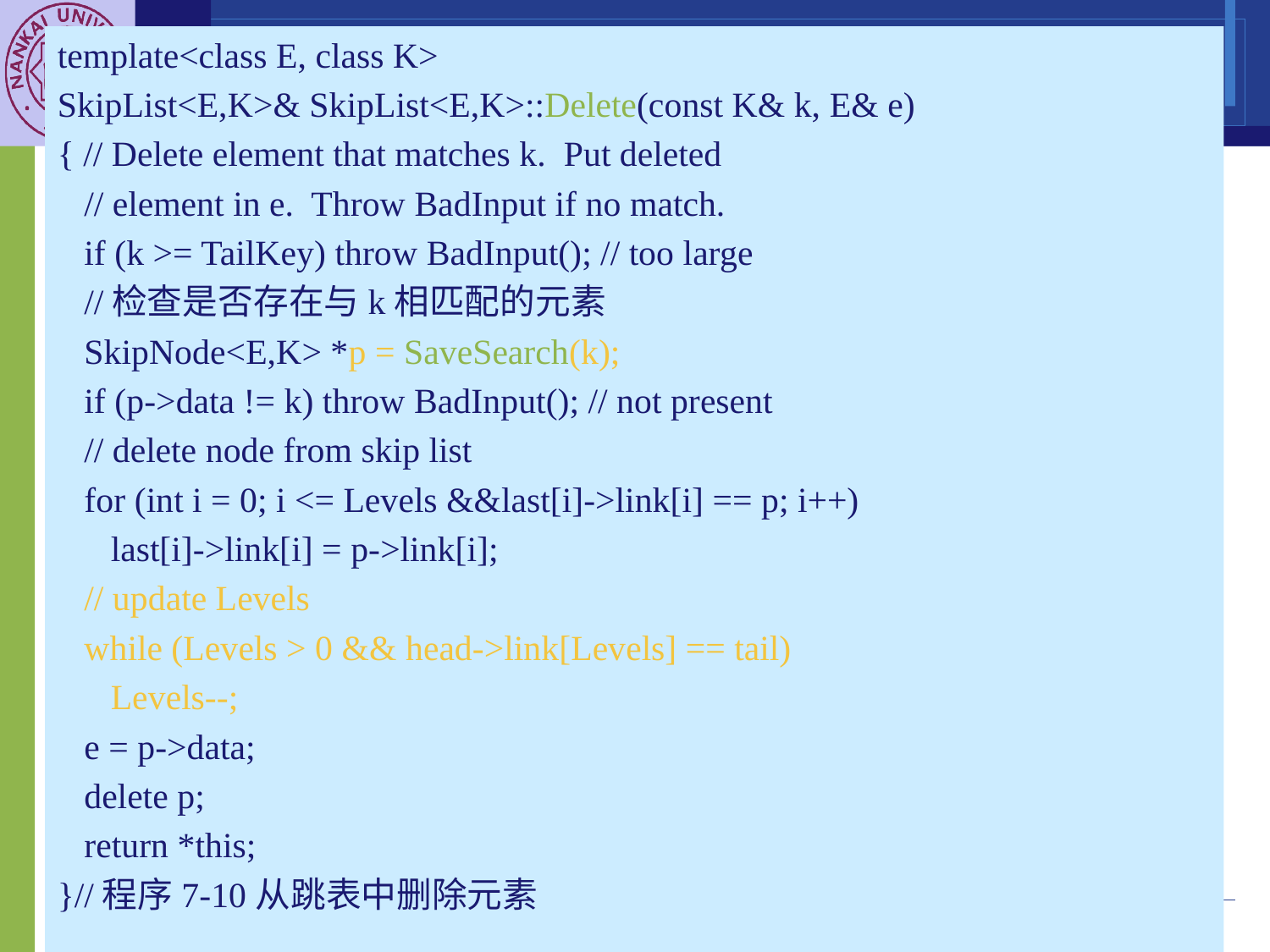

template<class E, class K>
SkipList<E,K>& SkipList<E,K>::Delete(const K& k, E& e)
{ // Delete element that matches k.  Put deleted
   // element in e.  Throw BadInput if no match.
   if (k >= TailKey) throw BadInput(); // too large
   //检查是否存在与k相匹配的元素
   SkipNode<E,K> *p = SaveSearch(k);
   if (p->data != k) throw BadInput(); // not present
   // delete node from skip list
   for (int i = 0; i <= Levels &&last[i]->link[i] == p; i++)
      last[i]->link[i] = p->link[i];
   // update Levels
   while (Levels > 0 && head->link[Levels] == tail)
      Levels--;
   e = p->data;
   delete p;
   return *this;
}//程序7-10从跳表中删除元素
7.3.5  类SkipList
47